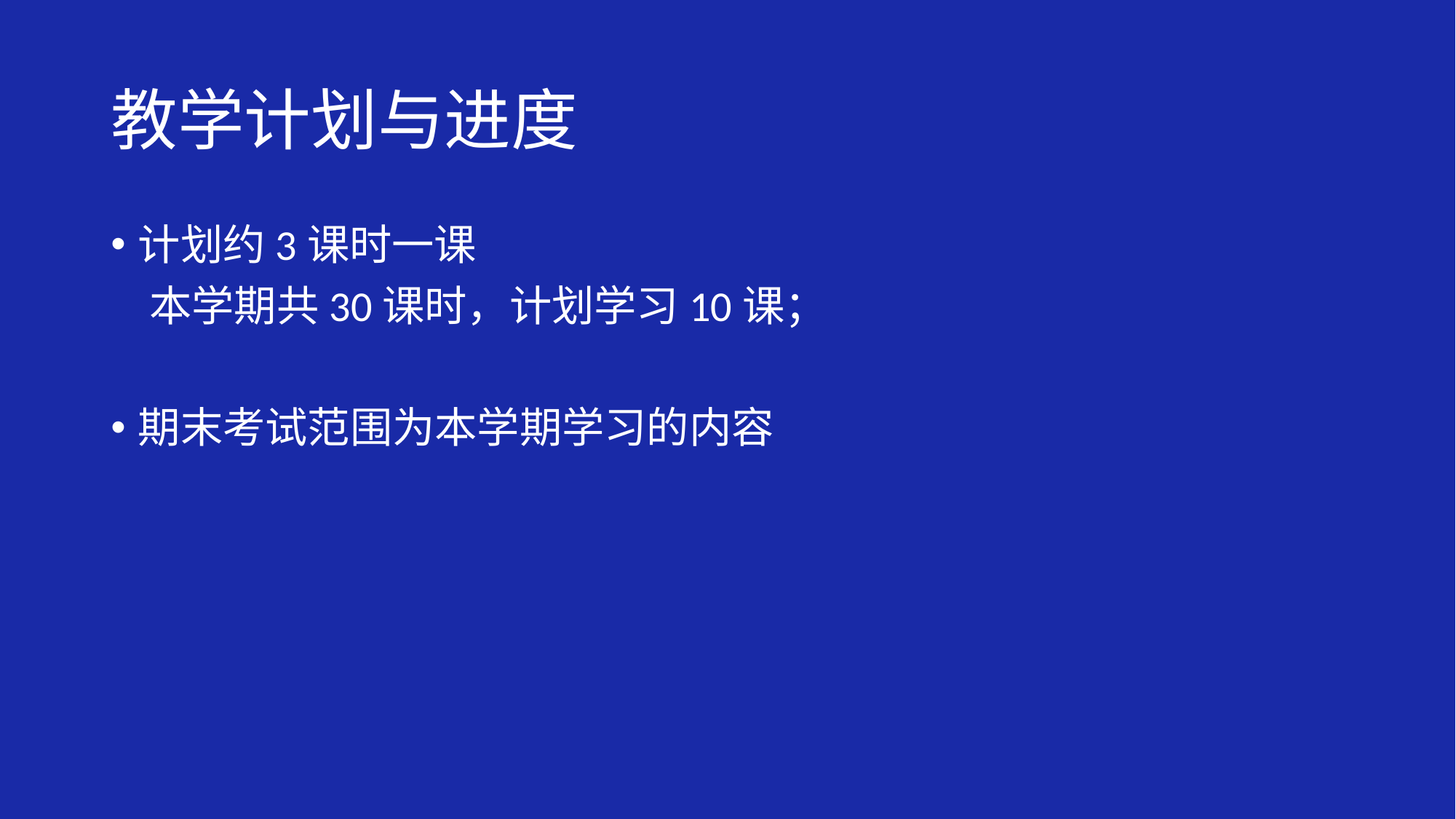

# 教学计划与进度
计划约3课时一课
   本学期共30课时，计划学习10课；

期末考试范围为本学期学习的内容